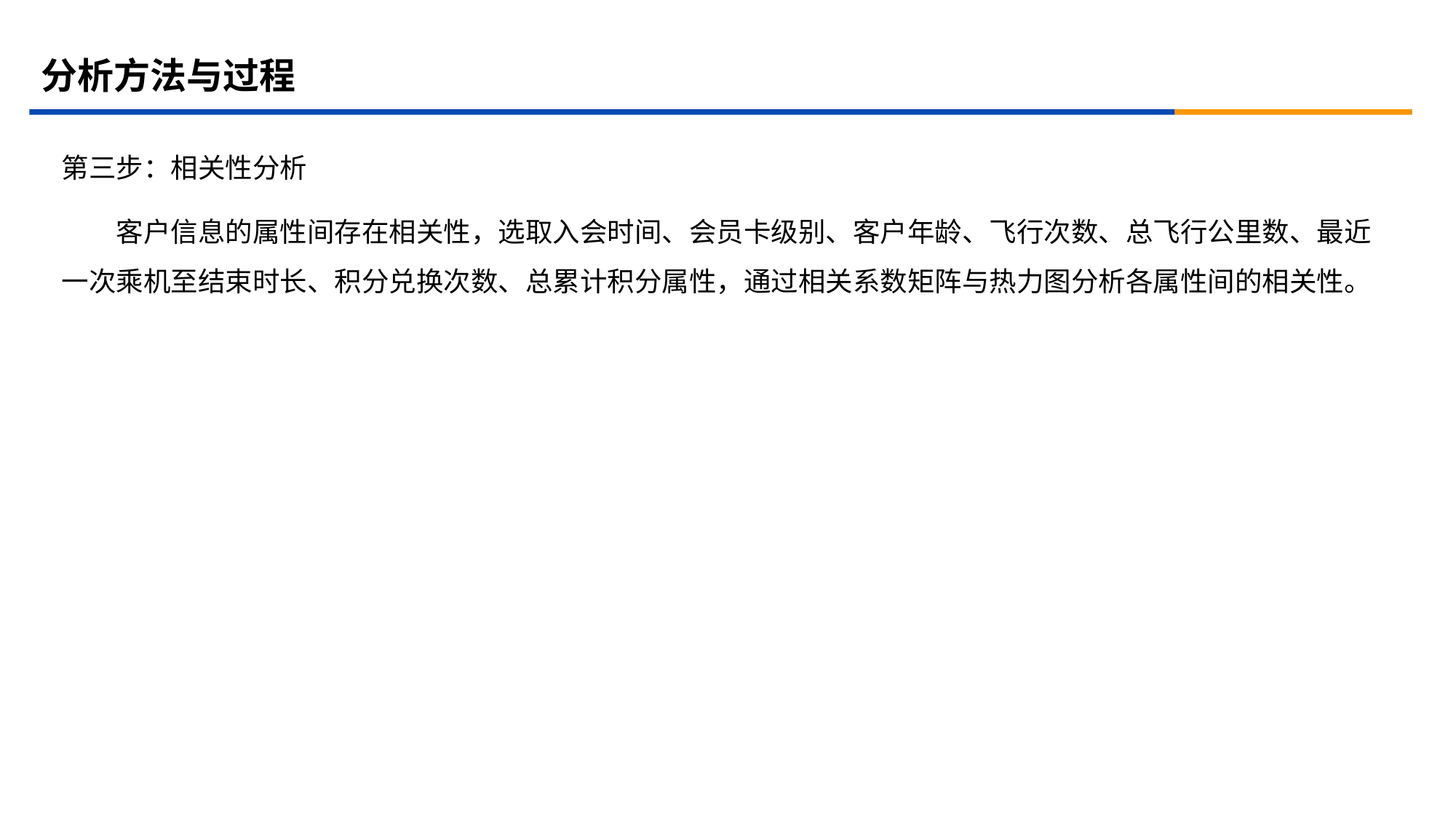

# 分析方法与过程
第三步：相关性分析
客户信息的属性间存在相关性，选取入会时间、会员卡级别、客户年龄、飞行次数、总飞行公里数、最近一次乘机至结束时长、积分兑换次数、总累计积分属性，通过相关系数矩阵与热力图分析各属性间的相关性。